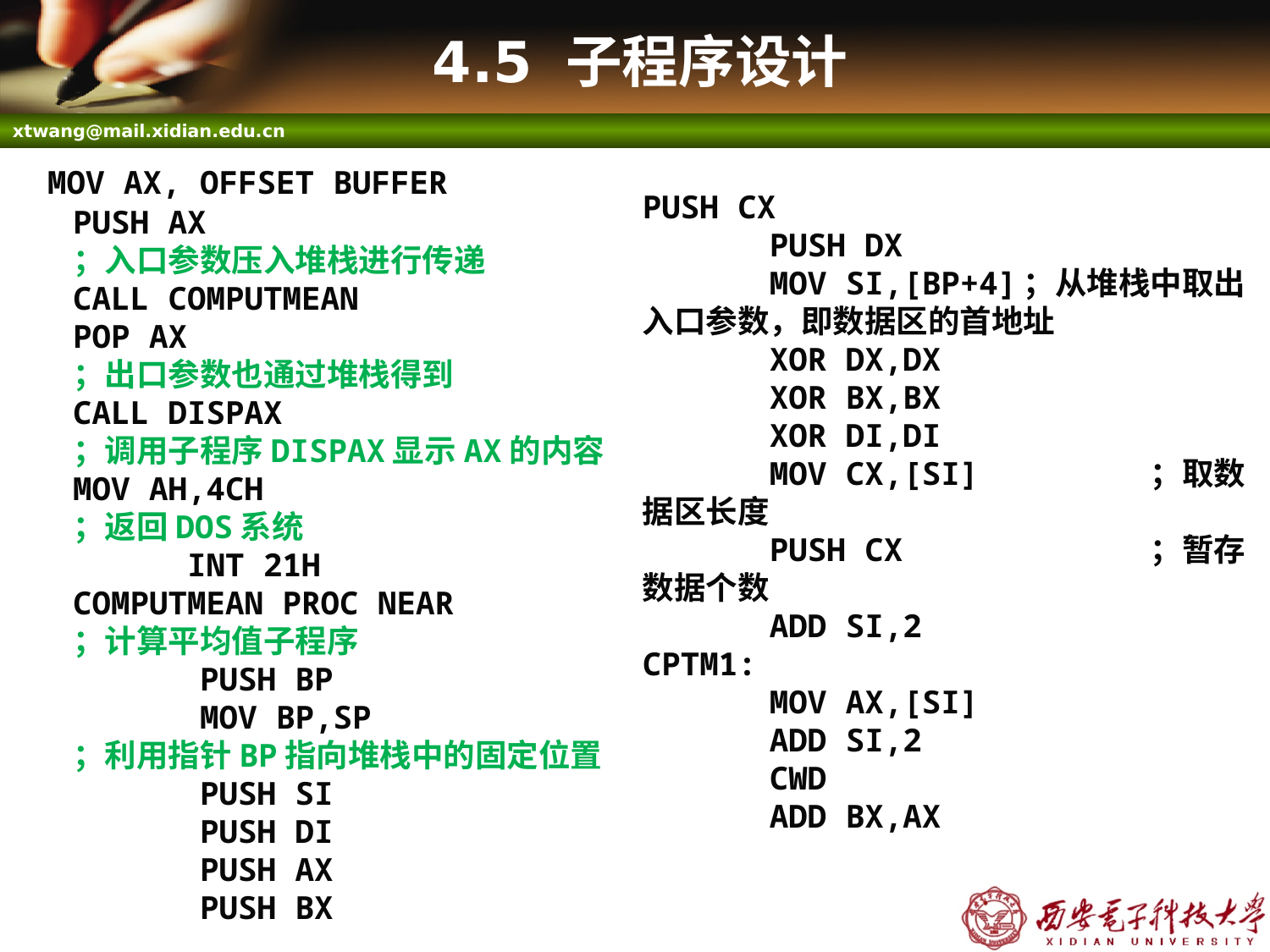

# 4.5 子程序设计
MOV AX, OFFSET BUFFER
PUSH CX
	PUSH DX
	MOV SI,[BP+4]	；从堆栈中取出入口参数，即数据区的首地址
	XOR DX,DX
	XOR BX,BX
	XOR DI,DI
	MOV CX,[SI]		；取数据区长度
	PUSH CX		；暂存数据个数
	ADD SI,2
CPTM1:
	MOV AX,[SI]
	ADD SI,2
	CWD
	ADD BX,AX
PUSH AX
；入口参数压入堆栈进行传递
CALL COMPUTMEAN
POP AX
；出口参数也通过堆栈得到
CALL DISPAX
；调用子程序DISPAX显示AX的内容
MOV AH,4CH
；返回DOS系统
      INT 21H
COMPUTMEAN PROC NEAR
；计算平均值子程序
	PUSH BP
	MOV BP,SP
；利用指针BP指向堆栈中的固定位置
	PUSH SI
	PUSH DI
	PUSH AX
	PUSH BX